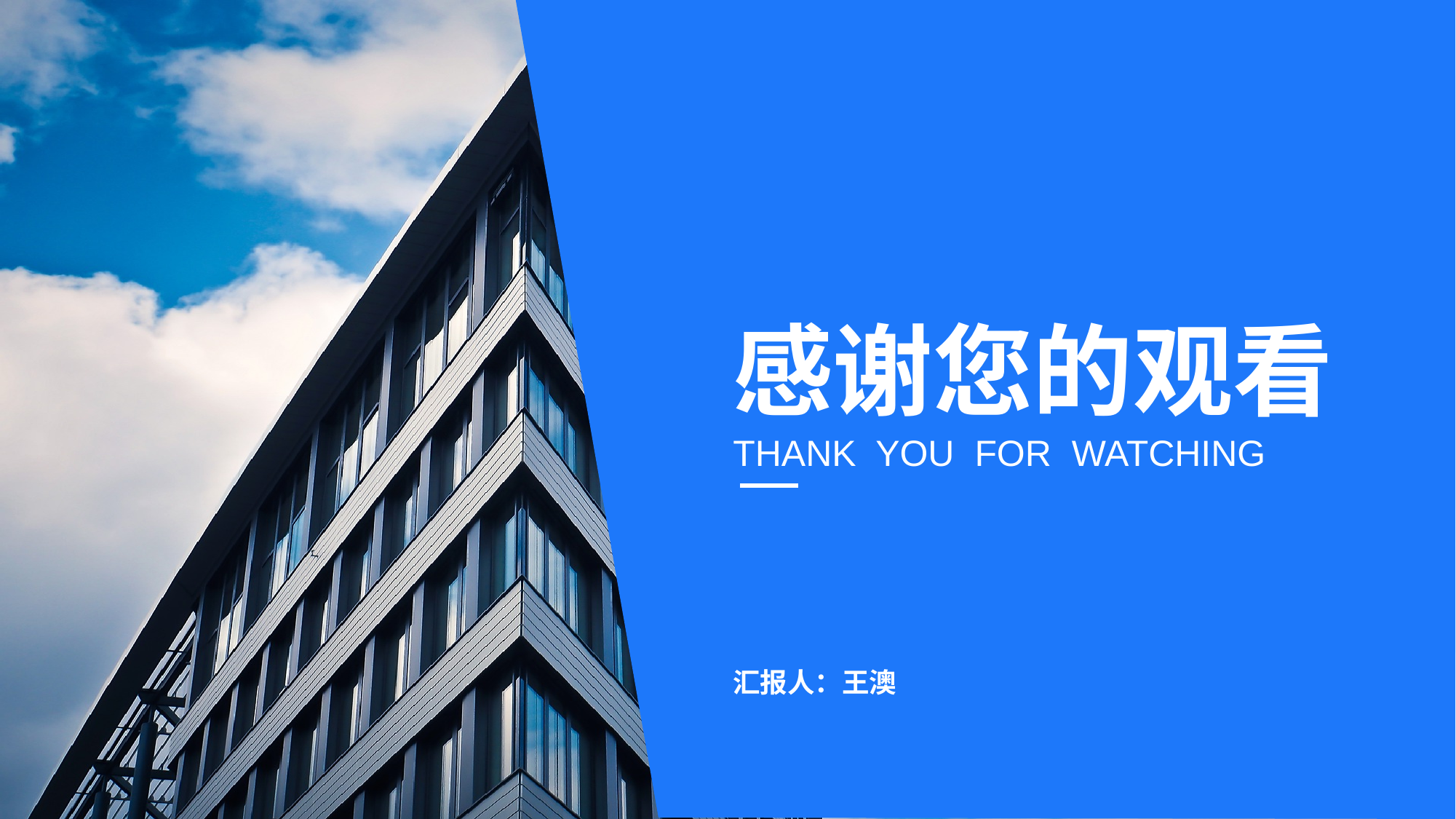

# 感谢您的观看
THANK  YOU  FOR  WATCHING
汇报人：王澳